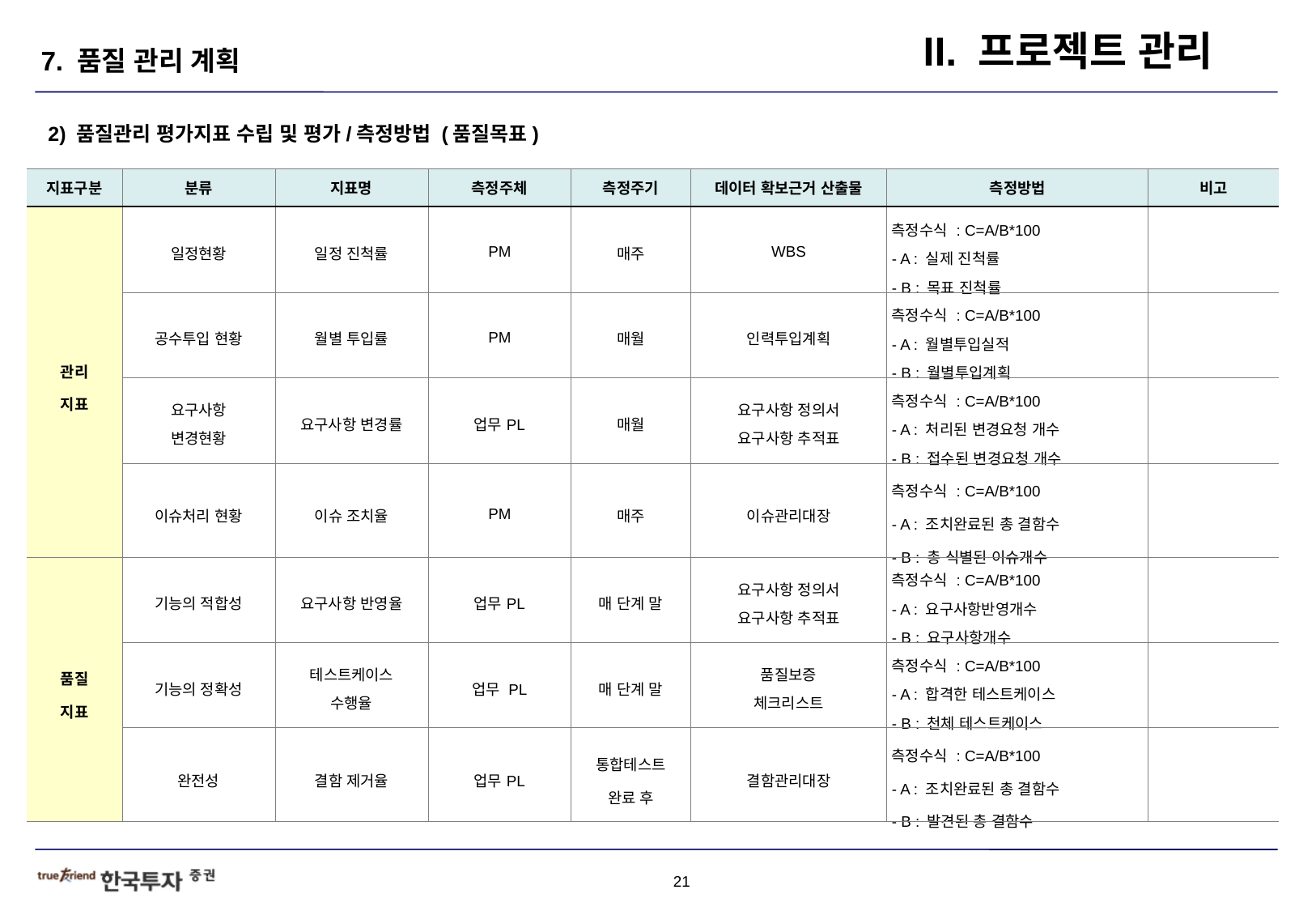

II. 프로젝트 관리
7. 품질 관리 계획
2) 품질관리 평가지표 수립 및 평가/측정방법 (품질목표)
| 지표구분 | 분류 | 지표명 | 측정주체 | 측정주기 | 데이터 확보근거 산출물 | 측정방법 | 비고 |
| --- | --- | --- | --- | --- | --- | --- | --- |
| 관리 지표 | 일정현황 | 일정 진척률 | PM | 매주 | WBS | 측정수식 : C=A/B\*100 - A : 실제 진척률 - B : 목표 진척률 |  |
|  | 공수투입 현황 | 월별 투입률 | PM | 매월 | 인력투입계획 | 측정수식 : C=A/B\*100 - A : 월별투입실적 - B : 월별투입계획 |  |
|  | 요구사항 변경현황 | 요구사항 변경률 | 업무PL | 매월 | 요구사항 정의서 요구사항 추적표 | 측정수식 : C=A/B\*100 - A : 처리된 변경요청 개수 - B : 접수된 변경요청 개수 |  |
|  | 이슈처리 현황 | 이슈 조치율 | PM | 매주 | 이슈관리대장 | 측정수식 : C=A/B\*100 - A : 조치완료된 총 결함수 - B : 총 식별된 이슈개수 |  |
| 품질 지표 | 기능의 적합성 | 요구사항 반영율 | 업무PL | 매 단계 말 | 요구사항 정의서 요구사항 추적표 | 측정수식 : C=A/B\*100 - A : 요구사항반영개수 - B : 요구사항개수 |  |
|  | 기능의 정확성 | 테스트케이스 수행율 | 업무 PL | 매 단계 말 | 품질보증 체크리스트 | 측정수식 : C=A/B\*100 - A : 합격한 테스트케이스 - B : 천체 테스트케이스 |  |
|  | 완전성 | 결함 제거율 | 업무PL | 통합테스트 완료 후 | 결함관리대장 | 측정수식 : C=A/B\*100 - A : 조치완료된 총 결함수 - B : 발견된 총 결함수 |  |